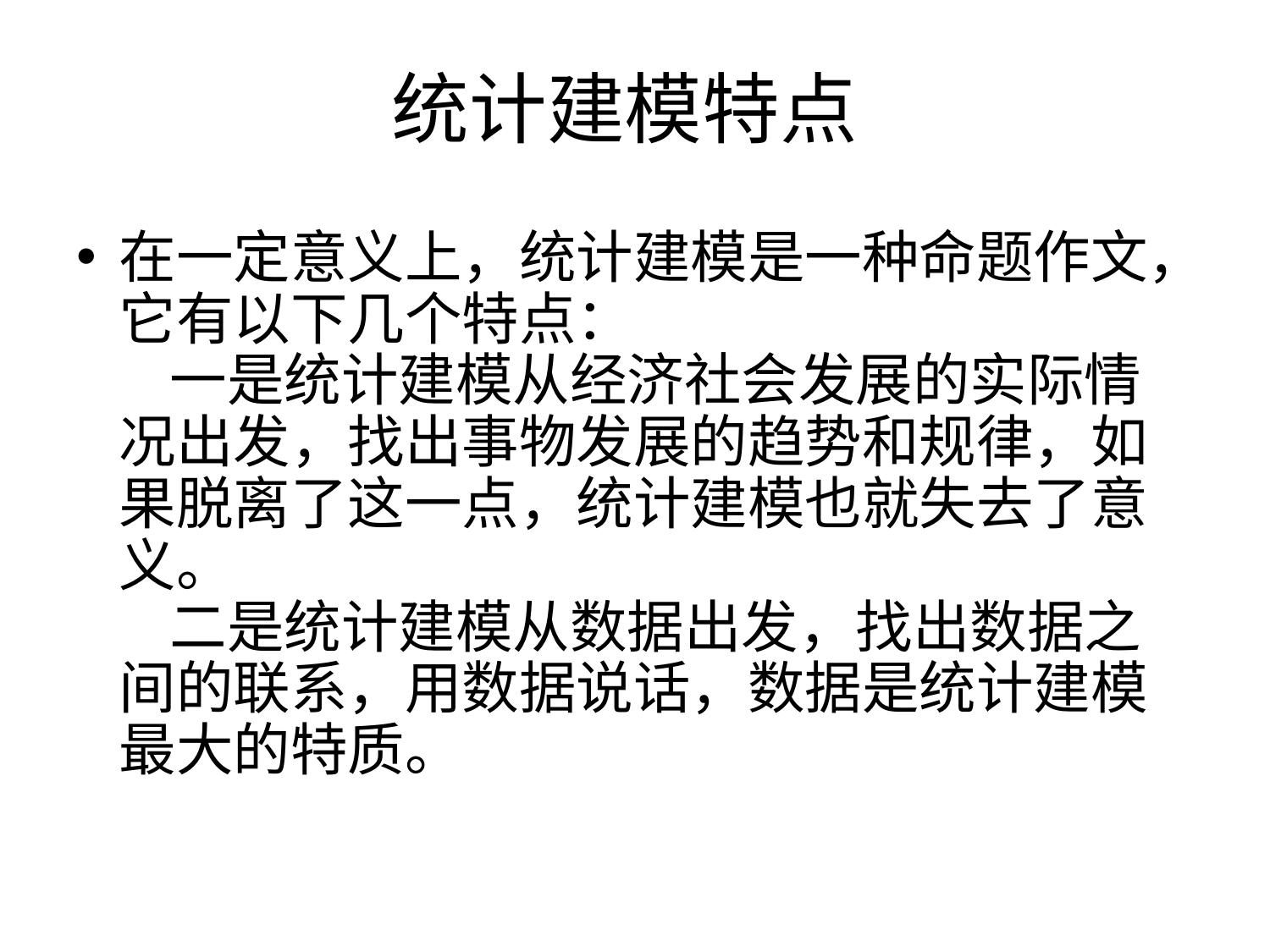

# 统计建模特点
在一定意义上，统计建模是一种命题作文，它有以下几个特点：
    一是统计建模从经济社会发展的实际情况出发，找出事物发展的趋势和规律，如果脱离了这一点，统计建模也就失去了意义。
    二是统计建模从数据出发，找出数据之间的联系，用数据说话，数据是统计建模最大的特质。